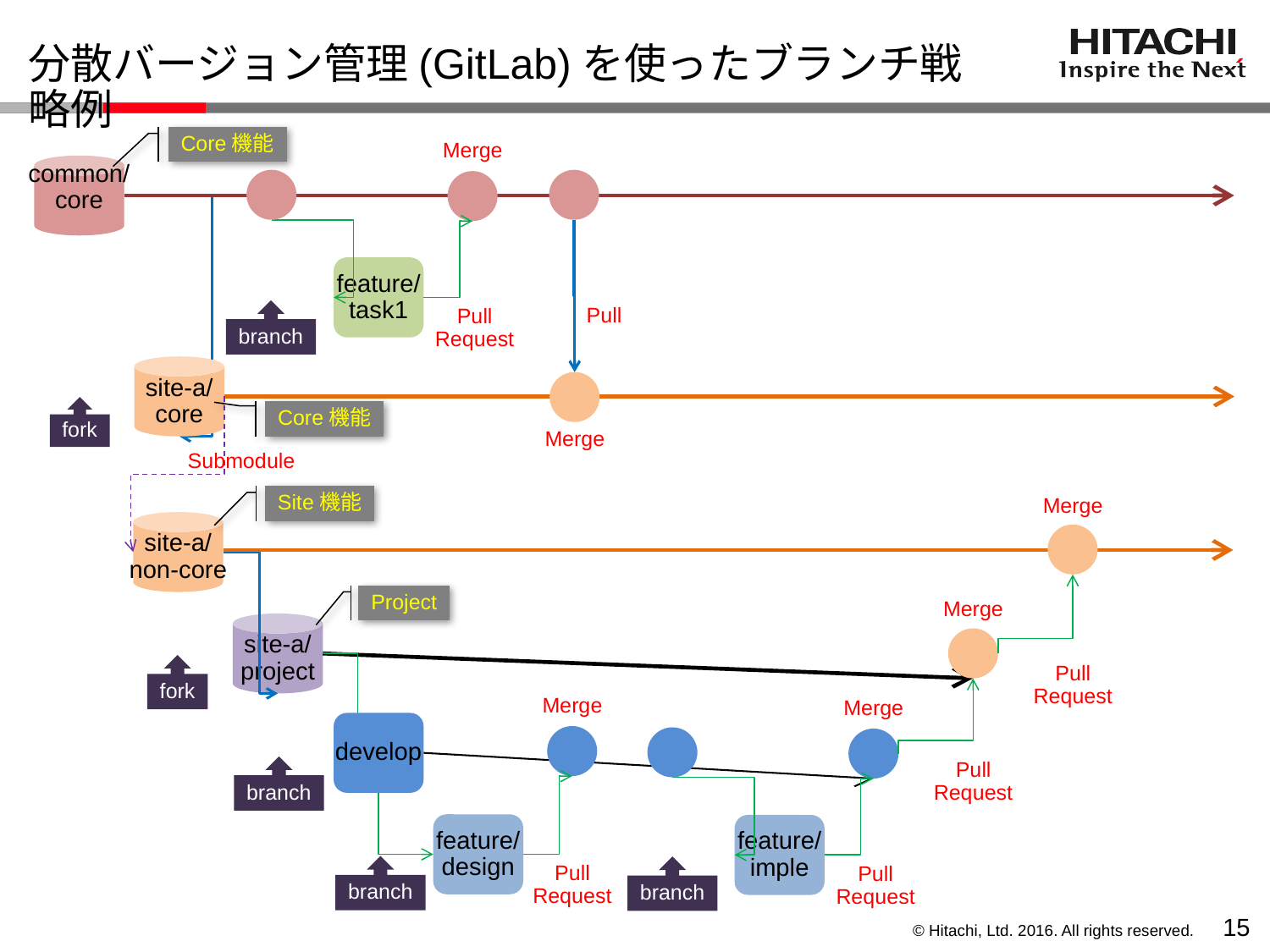

# 分散バージョン管理(GitLab)を使ったブランチ戦略例
Core機能
Merge
common/
core

feature/
task1
Pull
Pull
Request
branch
site-a/
core

fork
Core機能
Merge
Submodule
Site機能
Merge
site-a/
non-core

Project
Merge
site-a/
project

fork
Pull
Request
Merge
Merge
develop

Pull
Request
branch
feature/
design
feature/
imple
branch
branch
Pull
Request
Pull
Request
15